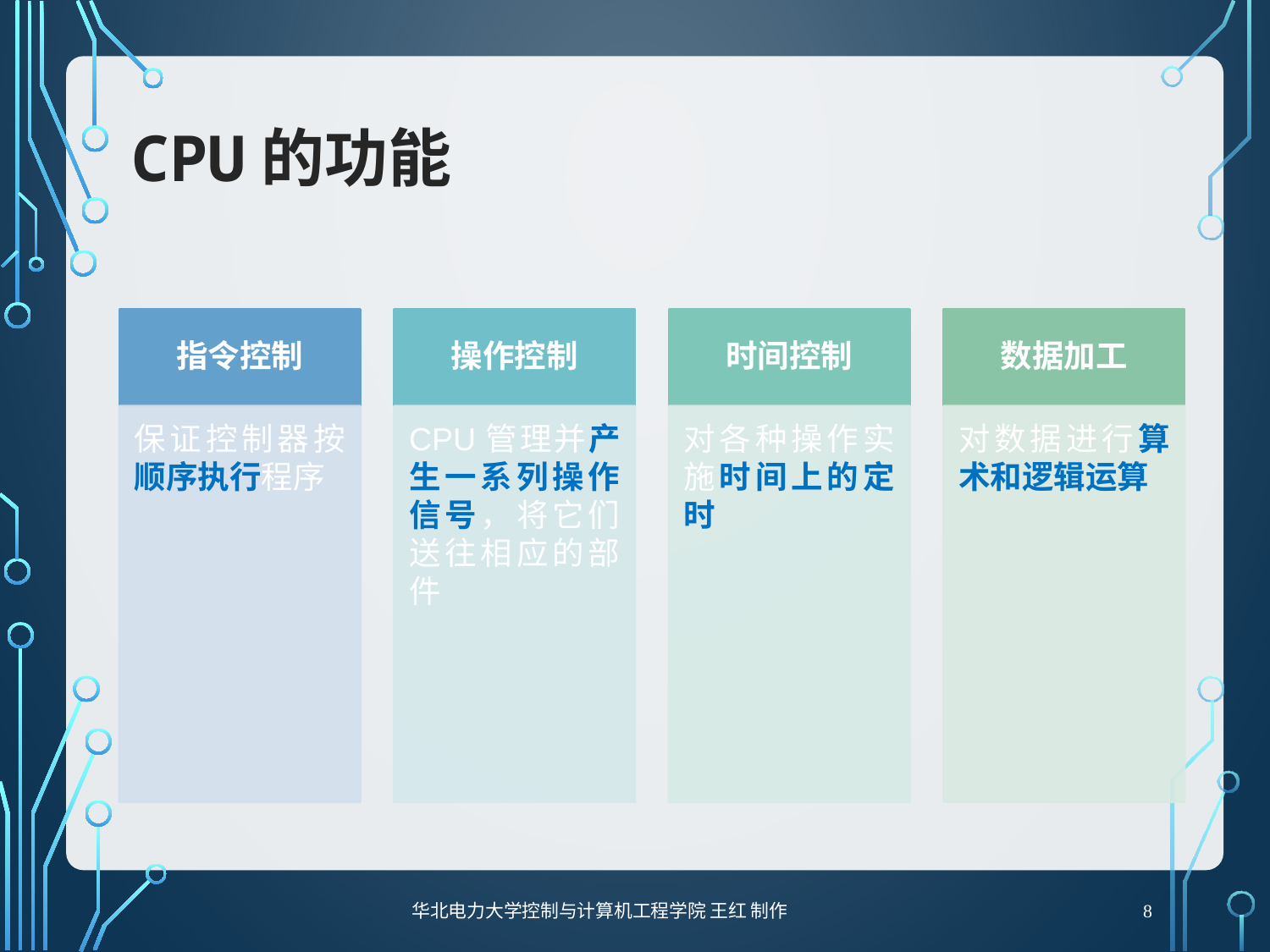

# CPU的功能
指令控制
保证控制器按顺序执行程序
操作控制
CPU管理并产生一系列操作信号，将它们送往相应的部件
时间控制
对各种操作实施时间上的定时
数据加工
对数据进行算术和逻辑运算
8
华北电力大学控制与计算机工程学院 王红 制作